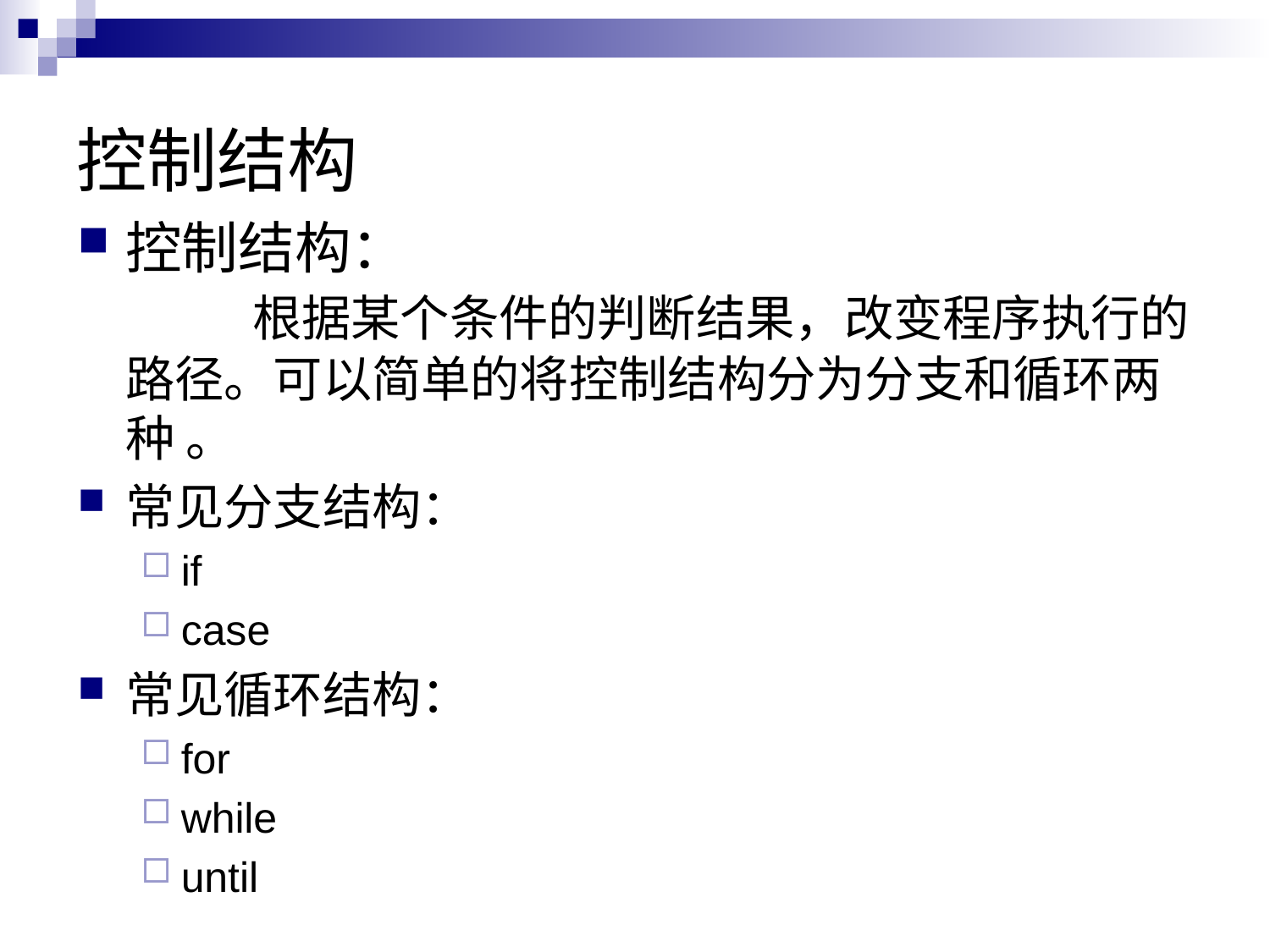

# 控制结构
控制结构：
	根据某个条件的判断结果，改变程序执行的路径。可以简单的将控制结构分为分支和循环两种 。
常见分支结构：
if
case
常见循环结构：
for
while
until